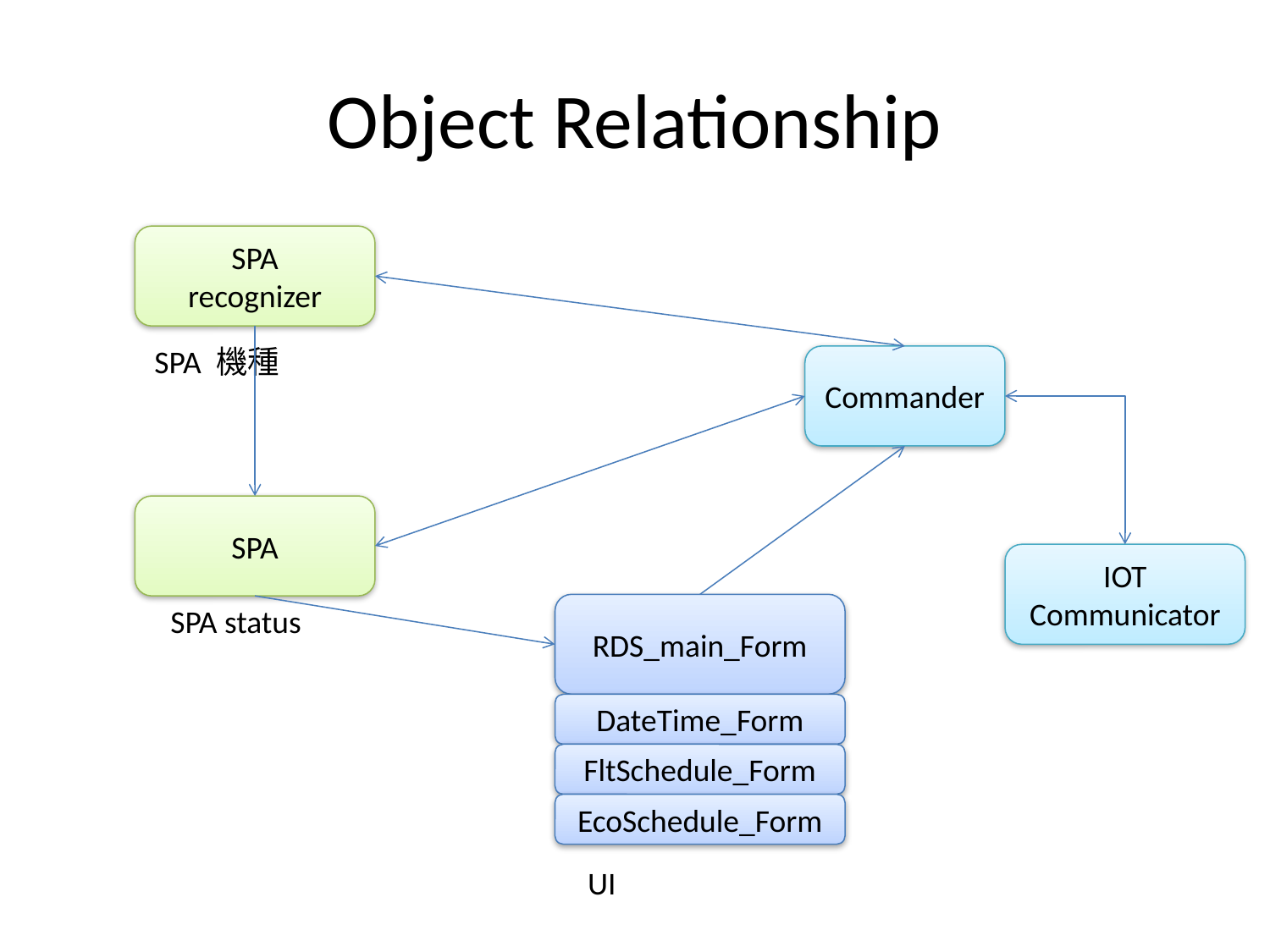

# Object Relationship
SPA
recognizer
SPA 機種
Commander
SPA
IOT
Communicator
RDS_main_Form
DateTime_Form
FltSchedule_Form
EcoSchedule_Form
UI
SPA status